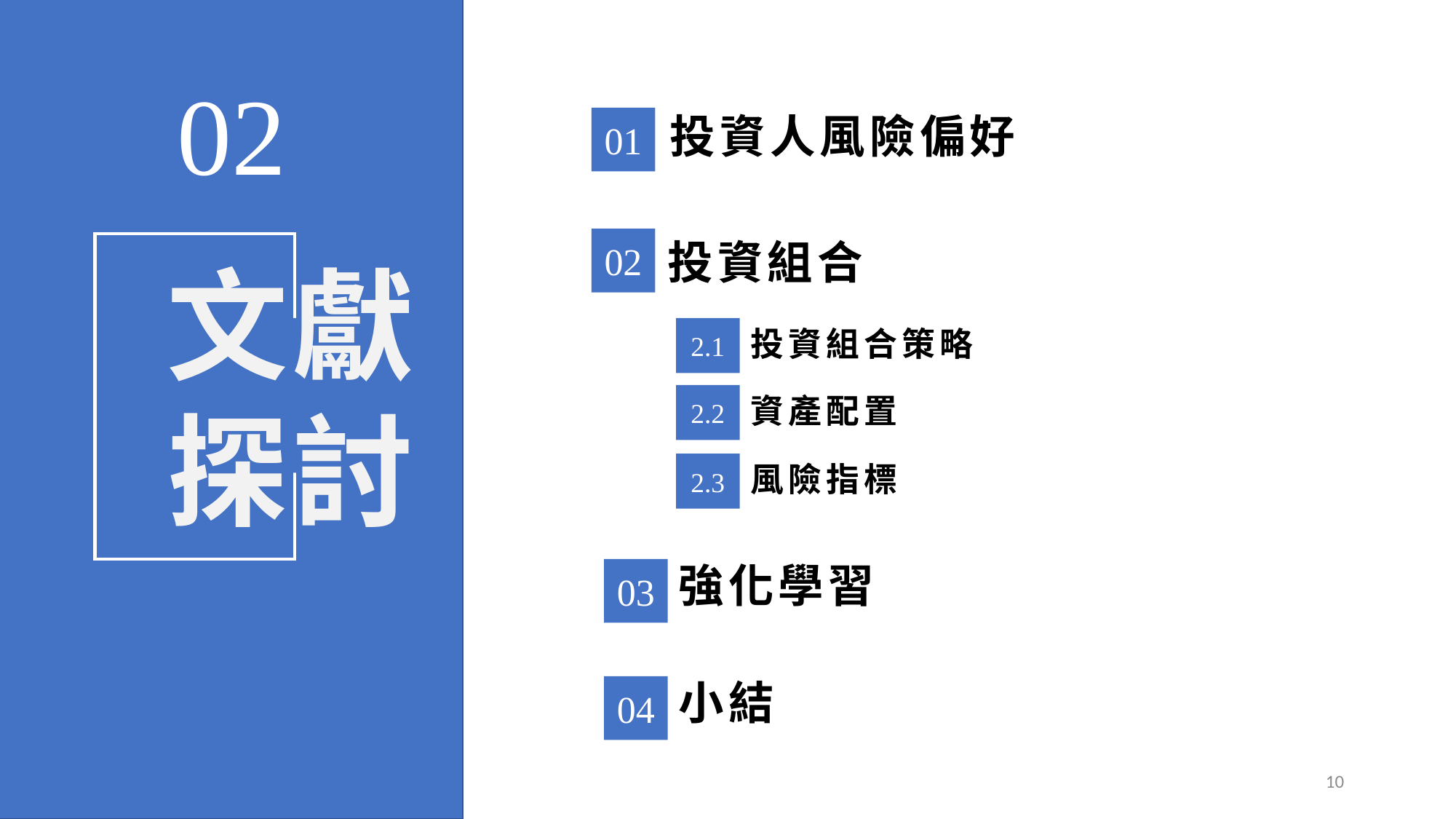

02
01
投資人風險偏好
02
投資組合

投資組合策略
文獻
探討
2.1
資產配置
2.2
風險指標
2.3
強化學習
03
小結
04
10